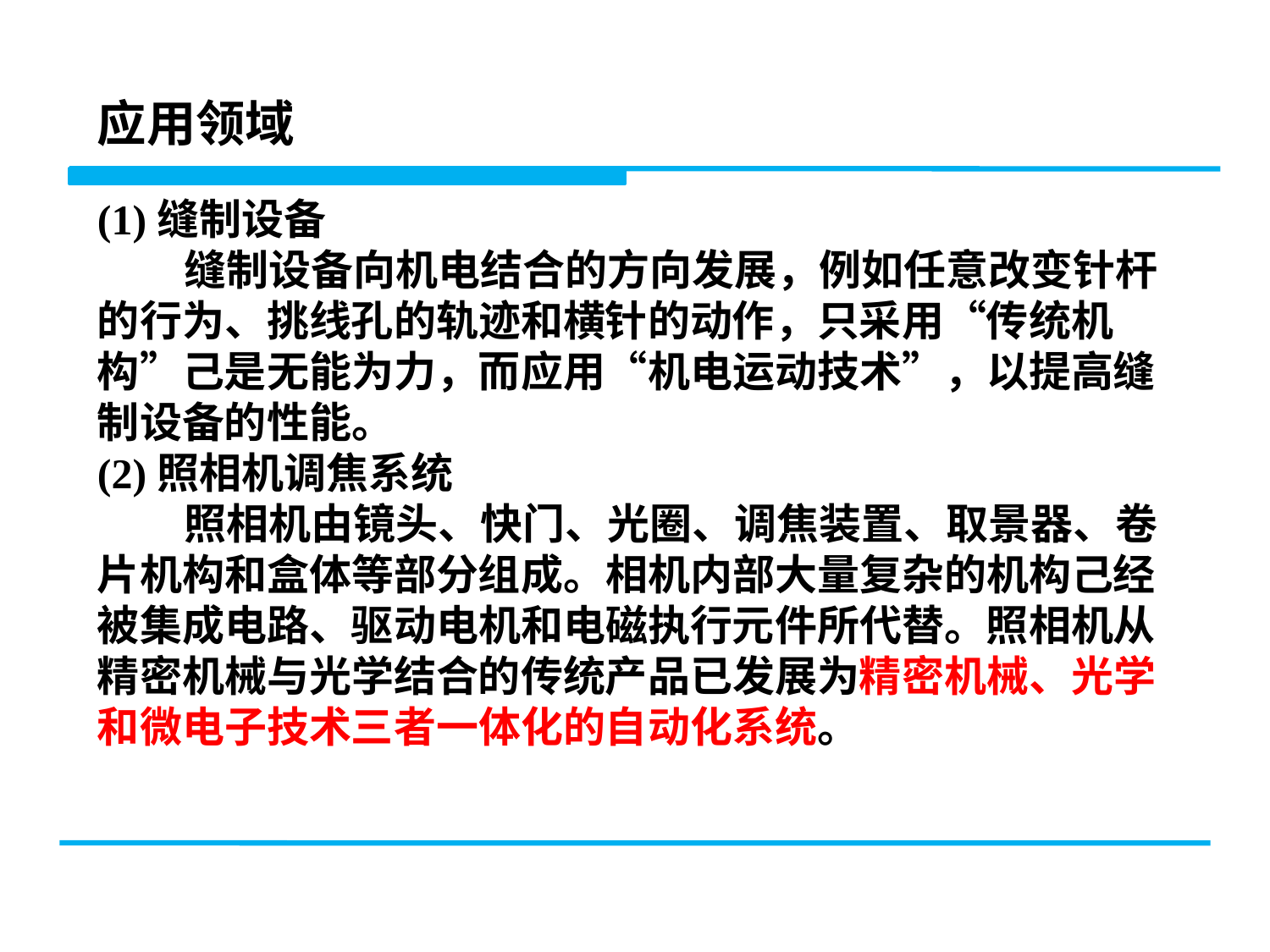

应用领域
(1)缝制设备
        缝制设备向机电结合的方向发展，例如任意改变针杆的行为、挑线孔的轨迹和横针的动作，只采用“传统机构”己是无能为力，而应用“机电运动技术”，以提高缝制设备的性能。
(2)照相机调焦系统
        照相机由镜头、快门、光圈、调焦装置、取景器、卷片机构和盒体等部分组成。相机内部大量复杂的机构己经被集成电路、驱动电机和电磁执行元件所代替。照相机从精密机械与光学结合的传统产品已发展为精密机械、光学和微电子技术三者一体化的自动化系统。